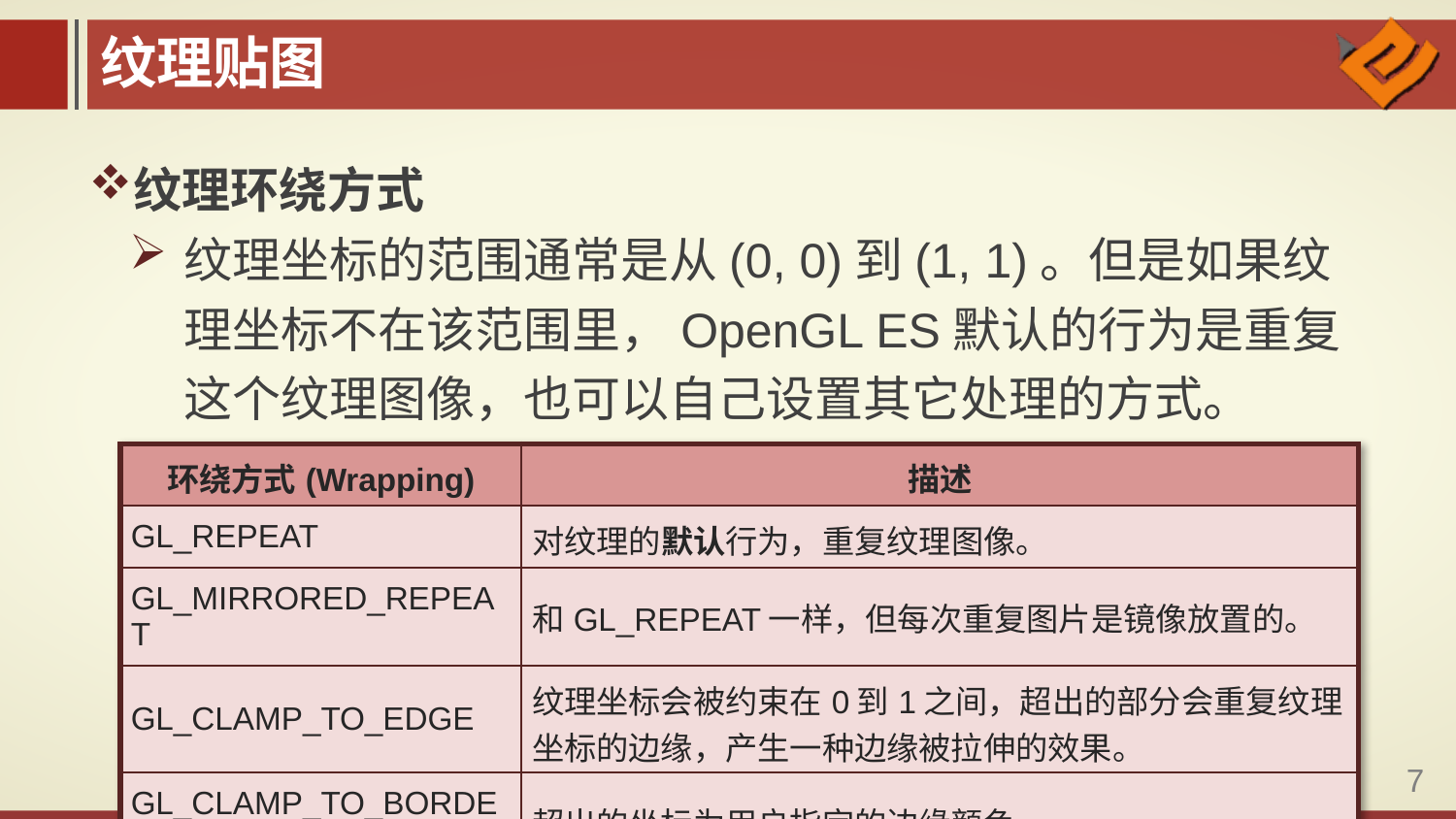

纹理贴图
纹理环绕方式
纹理坐标的范围通常是从(0, 0)到(1, 1)。但是如果纹理坐标不在该范围里，OpenGL ES默认的行为是重复这个纹理图像，也可以自己设置其它处理的方式。
| 环绕方式(Wrapping) | 描述 |
| --- | --- |
| GL\_REPEAT | 对纹理的默认行为，重复纹理图像。 |
| GL\_MIRRORED\_REPEAT | 和GL\_REPEAT一样，但每次重复图片是镜像放置的。 |
| GL\_CLAMP\_TO\_EDGE | 纹理坐标会被约束在0到1之间，超出的部分会重复纹理坐标的边缘，产生一种边缘被拉伸的效果。 |
| GL\_CLAMP\_TO\_BORDER | 超出的坐标为用户指定的边缘颜色。 |